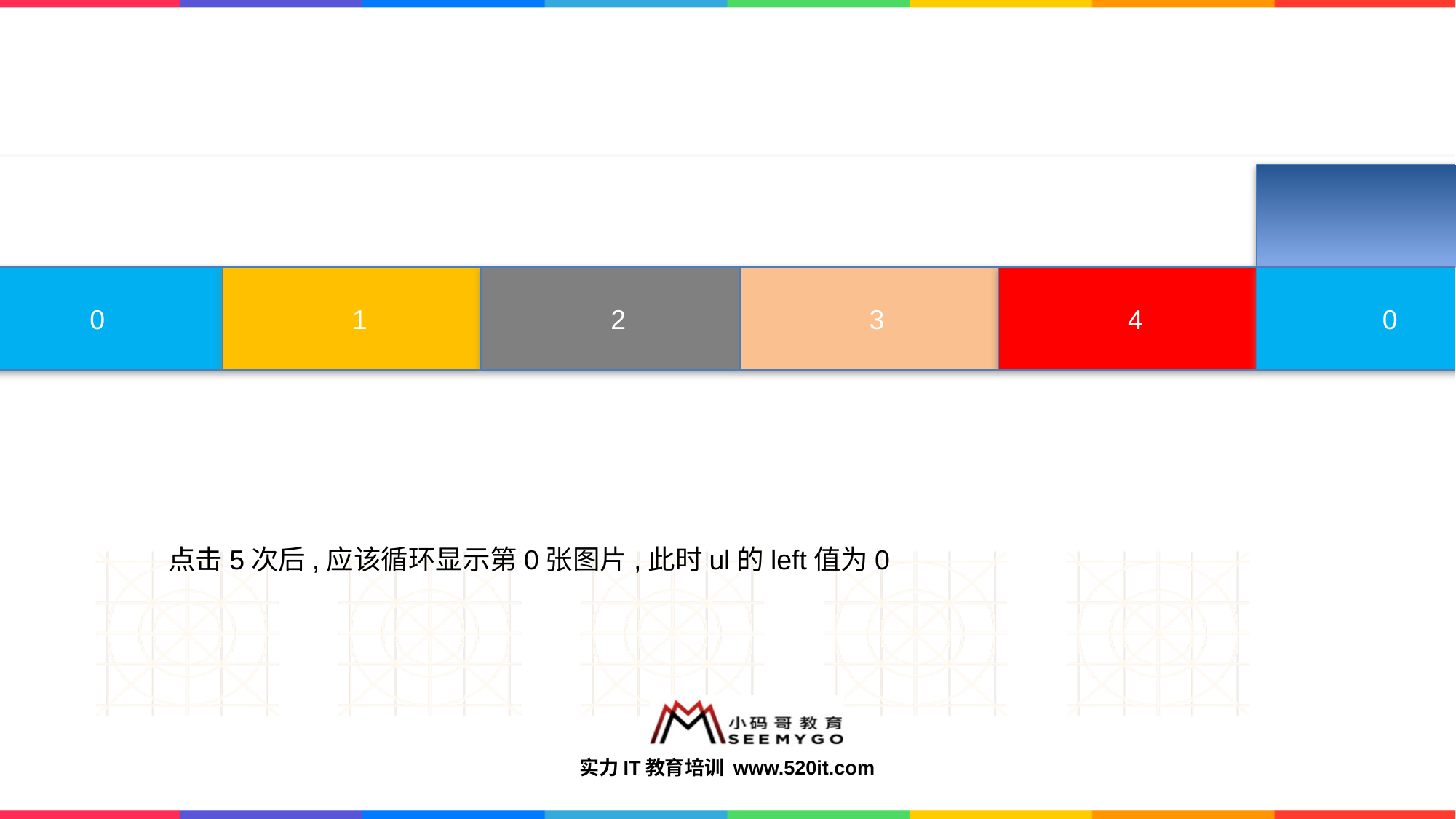

0
  1
  2
  3
  4
 0
点击5次后,应该循环显示第0张图片,此时ul的left值为0